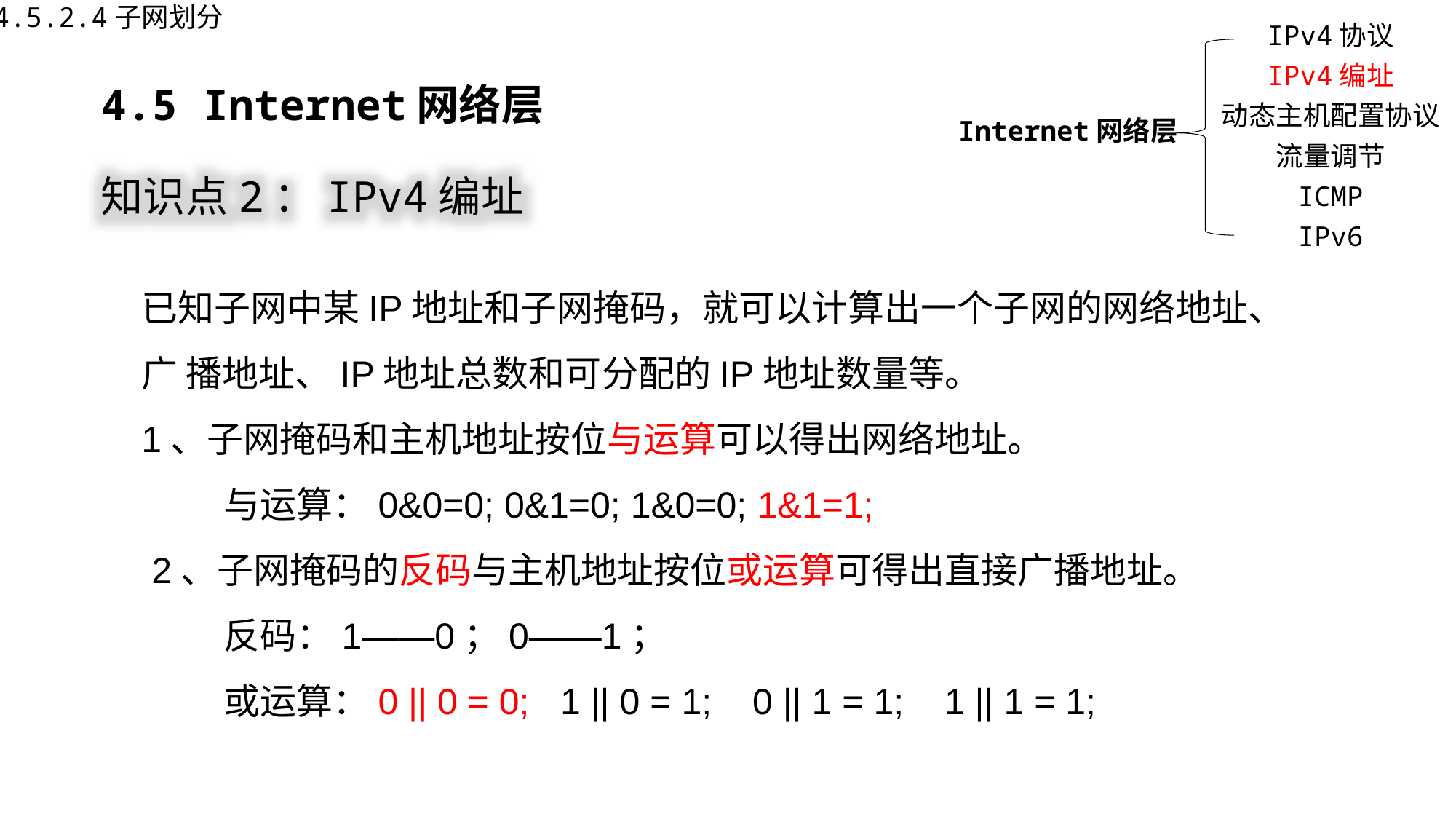

4.5.2.4子网划分

IPv4协议

IPv4编址
动态主机配置协议
Internet网络层
流量调节
ICMP
IPv6
4.5 Internet网络层
知识点2：IPv4编址
已知子网中某IP地址和子网掩码，就可以计算出一个子网的网络地址、广 播地址、IP地址总数和可分配的IP地址数量等。
1、子网掩码和主机地址按位与运算可以得出网络地址。
         与运算：0&0=0; 0&1=0; 1&0=0; 1&1=1;
 2、子网掩码的反码与主机地址按位或运算可得出直接广播地址。
         反码：1——0；0——1；
         或运算：0 || 0 = 0;   1 || 0 = 1;    0 || 1 = 1;    1 || 1 = 1;